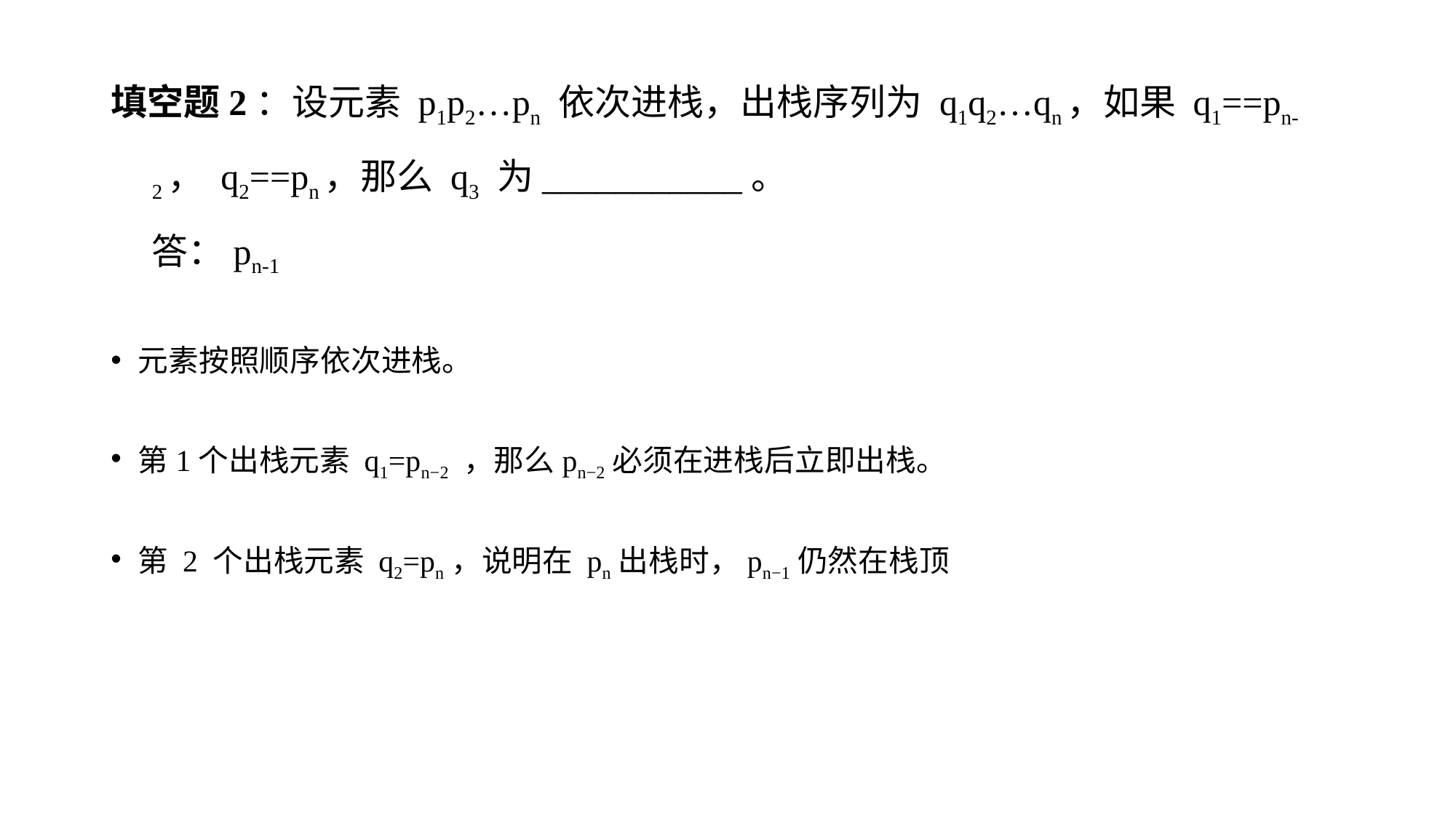

# 填空题2：设元素 p1p2…pn 依次进栈，出栈序列为 q1q2…qn，如果 q1==pn-2， q2==pn，那么 q3 为___________。 答：pn-1

元素按照顺序依次进栈。

第1个出栈元素 q1=pn−2 ，那么pn−2必须在进栈后立即出栈。

第 2 个出栈元素 q2=pn，说明在 pn出栈时，pn−1仍然在栈顶